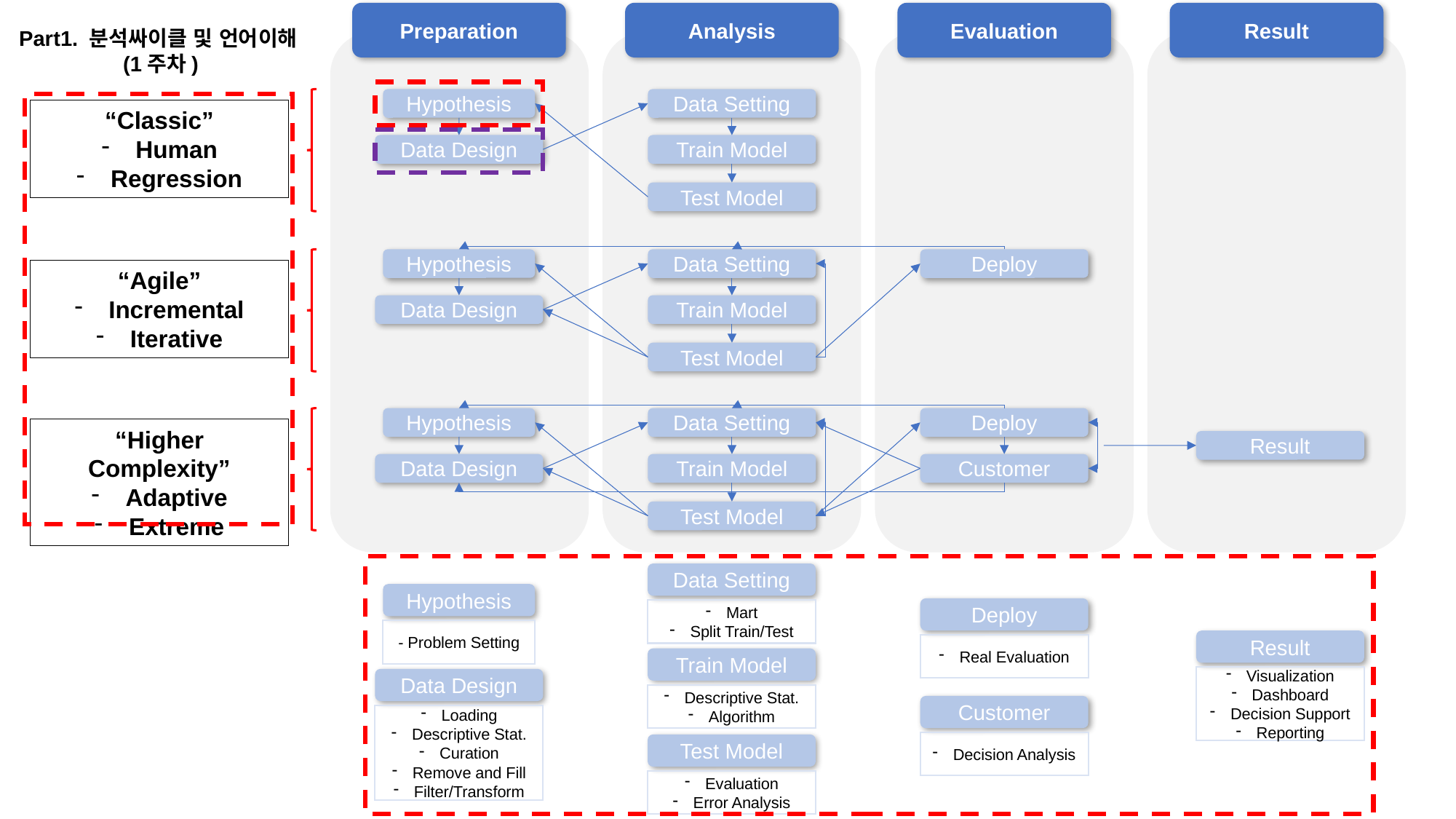

Preparation
Analysis
Evaluation
Result
Part1. 분석싸이클 및 언어이해(1주차)

Hypothesis
Data Setting

“Classic”
Human
Regression

Train Model
Data Design
Test Model

Hypothesis
Data Setting
Deploy
“Agile”
Incremental
Iterative
Train Model
Data Design
Test Model

Hypothesis
Data Setting
Deploy
“Higher Complexity”
Adaptive
Extreme
Result
Train Model
Data Design
Customer
Test Model

Data Setting
Hypothesis
Deploy
Mart
Split Train/Test
- Problem Setting
Result
Real Evaluation
Train Model
Visualization
Dashboard
Decision Support
Reporting
Data Design
Descriptive Stat.
Algorithm
Customer
Loading
Descriptive Stat.
Curation
Remove and Fill
Filter/Transform
Decision Analysis
Test Model
Evaluation
Error Analysis